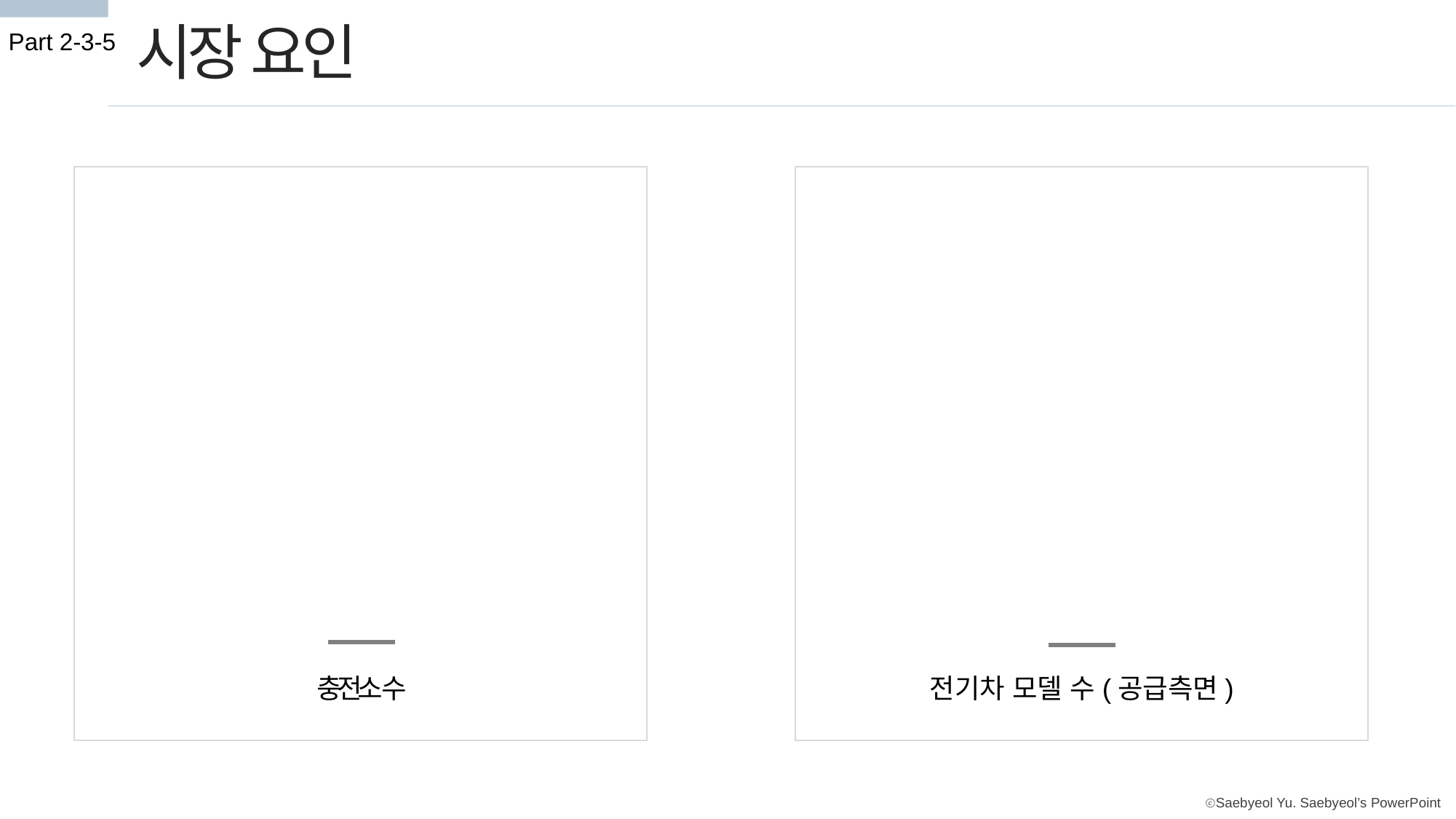

시장 요인
Part 2-3-5

충전소 수
전기차 모델 수(공급측면)